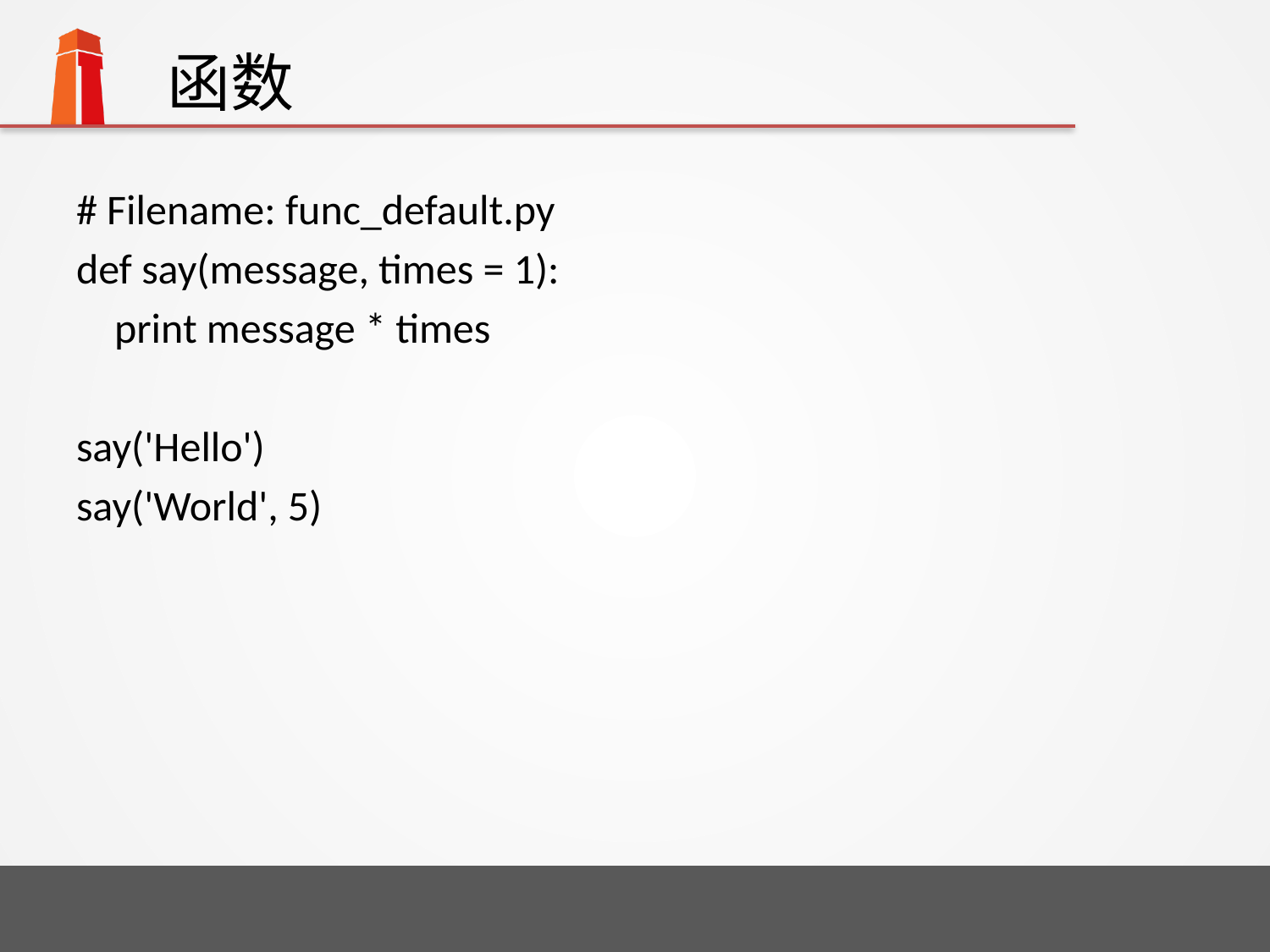

# 函数
# Filename: func_default.py
def say(message, times = 1):
    print message * times

say('Hello')
say('World', 5)